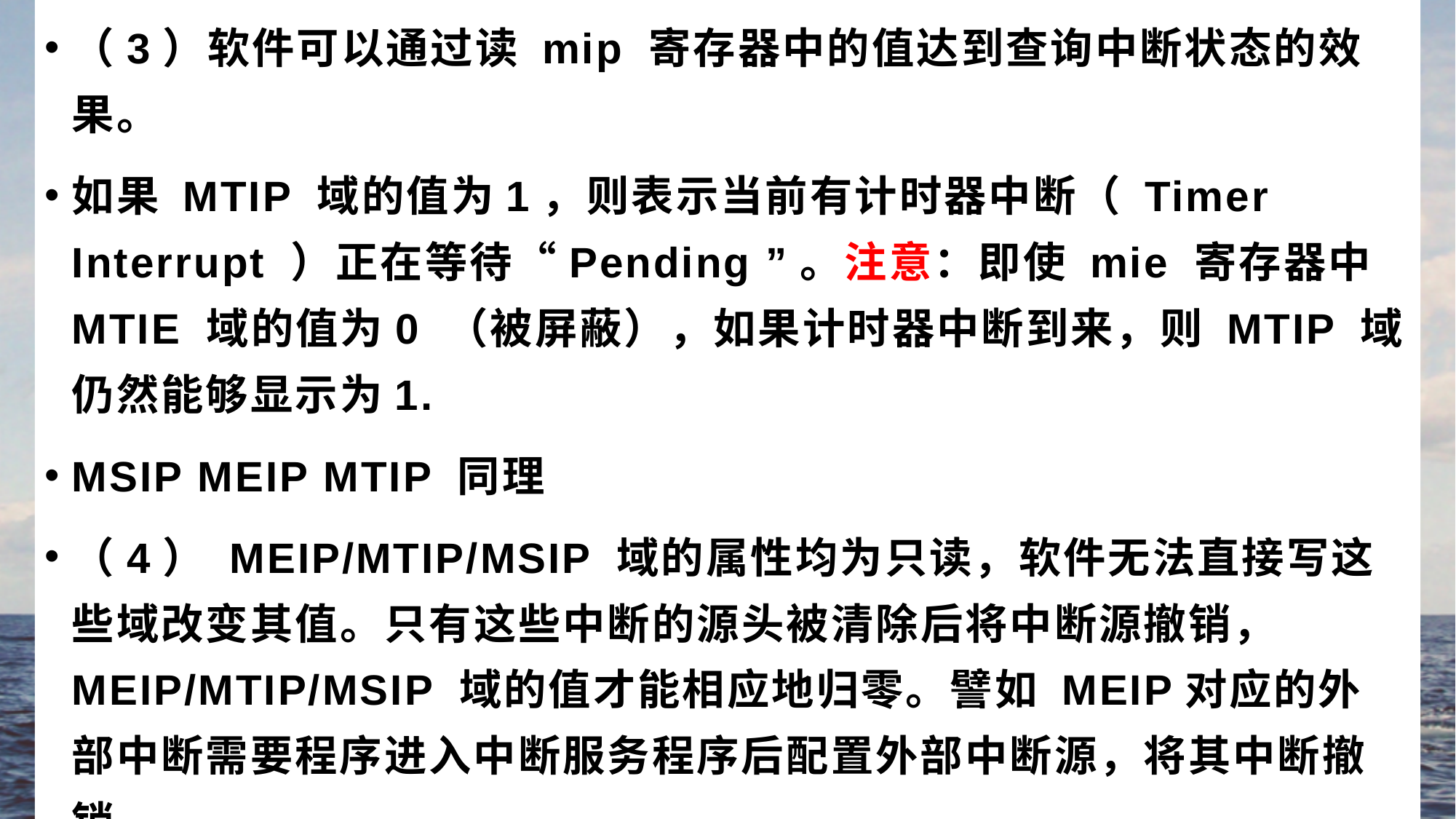

（3）软件可以通过读 mip 寄存器中的值达到查询中断状态的效果。
如果 MTIP 域的值为1，则表示当前有计时器中断（ Timer Interrupt ）正在等待“Pending ”。注意：即使 mie 寄存器中 MTIE 域的值为0 （被屏蔽），如果计时器中断到来，则 MTIP 域仍然能够显示为1.
MSIP MEIP MTIP 同理
（4） MEIP/MTIP/MSIP 域的属性均为只读，软件无法直接写这些域改变其值。只有这些中断的源头被清除后将中断源撤销， MEIP/MTIP/MSIP 域的值才能相应地归零。譬如 MEIP对应的外部中断需要程序进入中断服务程序后配置外部中断源，将其中断撤销
MTIP和MSIP 同理。